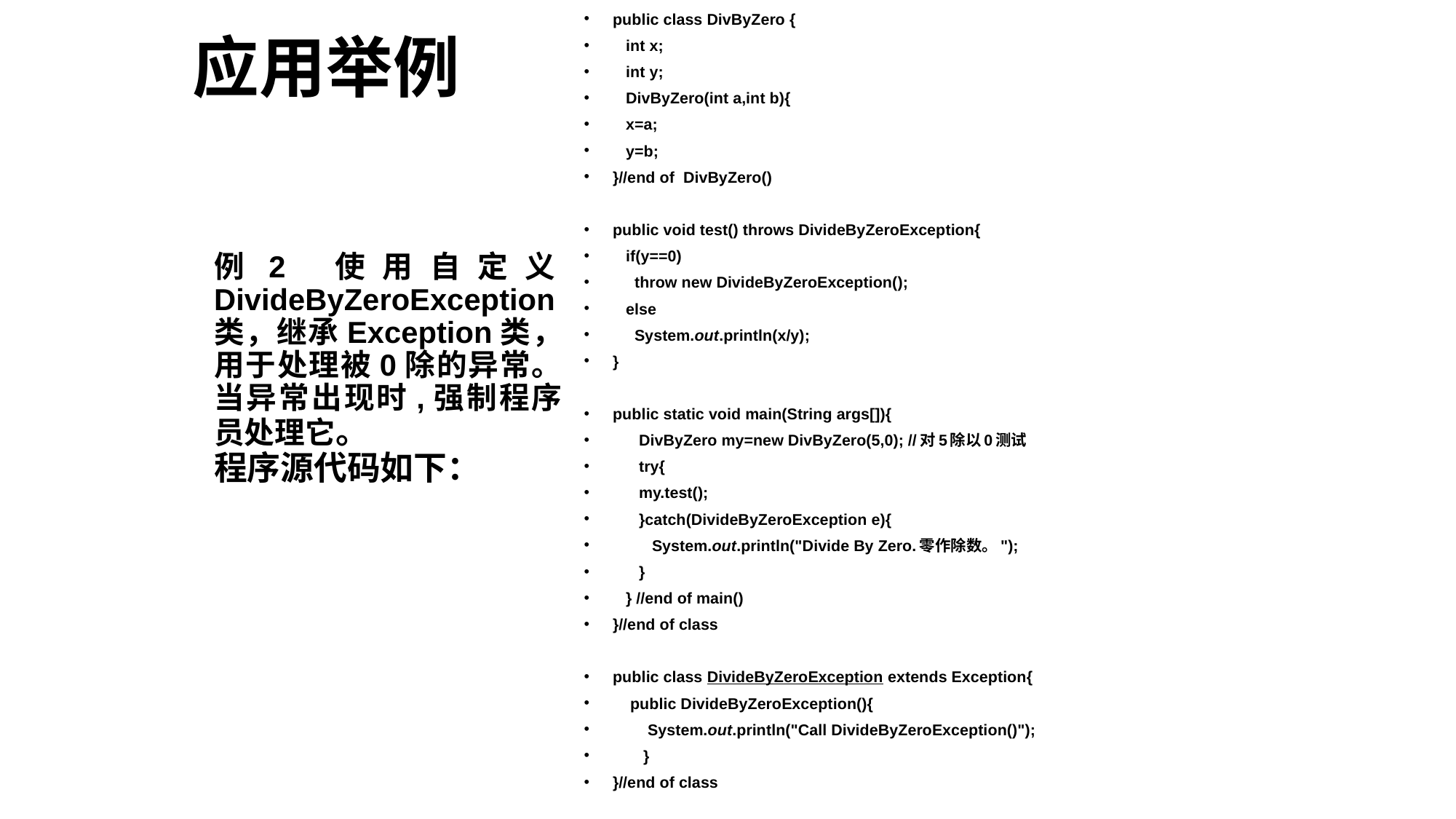

应用举例
public class DivByZero {
   int x;
   int y;
   DivByZero(int a,int b){
   x=a;
   y=b;
}//end of  DivByZero()

public void test() throws DivideByZeroException{
   if(y==0)
     throw new DivideByZeroException();
   else
     System.out.println(x/y);
}

public static void main(String args[]){
      DivByZero my=new DivByZero(5,0); //对5除以0测试
      try{
      my.test();
      }catch(DivideByZeroException e){
         System.out.println("Divide By Zero.零作除数。");
      }
   } //end of main()
}//end of class

public class DivideByZeroException extends Exception{
    public DivideByZeroException(){
        System.out.println("Call DivideByZeroException()");
       }
}//end of class
例2 使用自定义DivideByZeroException类，继承Exception类，用于处理被0除的异常。当异常出现时,强制程序员处理它。
程序源代码如下：